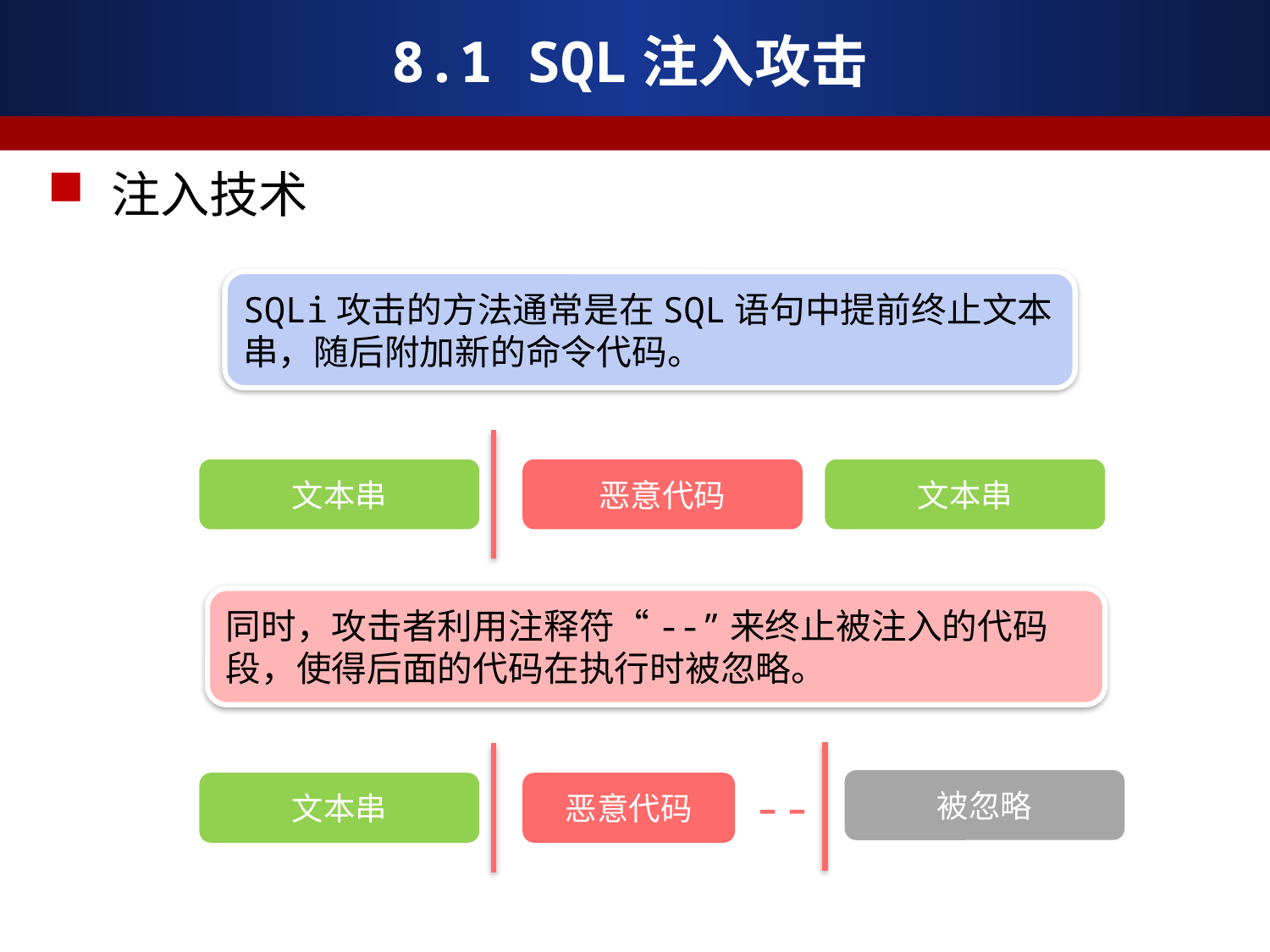

# 8.1 SQL注入攻击
注入技术
SQLi攻击的方法通常是在SQL语句中提前终止文本串，随后附加新的命令代码。
文本串
恶意代码
文本串
同时，攻击者利用注释符“--”来终止被注入的代码段，使得后面的代码在执行时被忽略。
--
被忽略
文本串
恶意代码
6